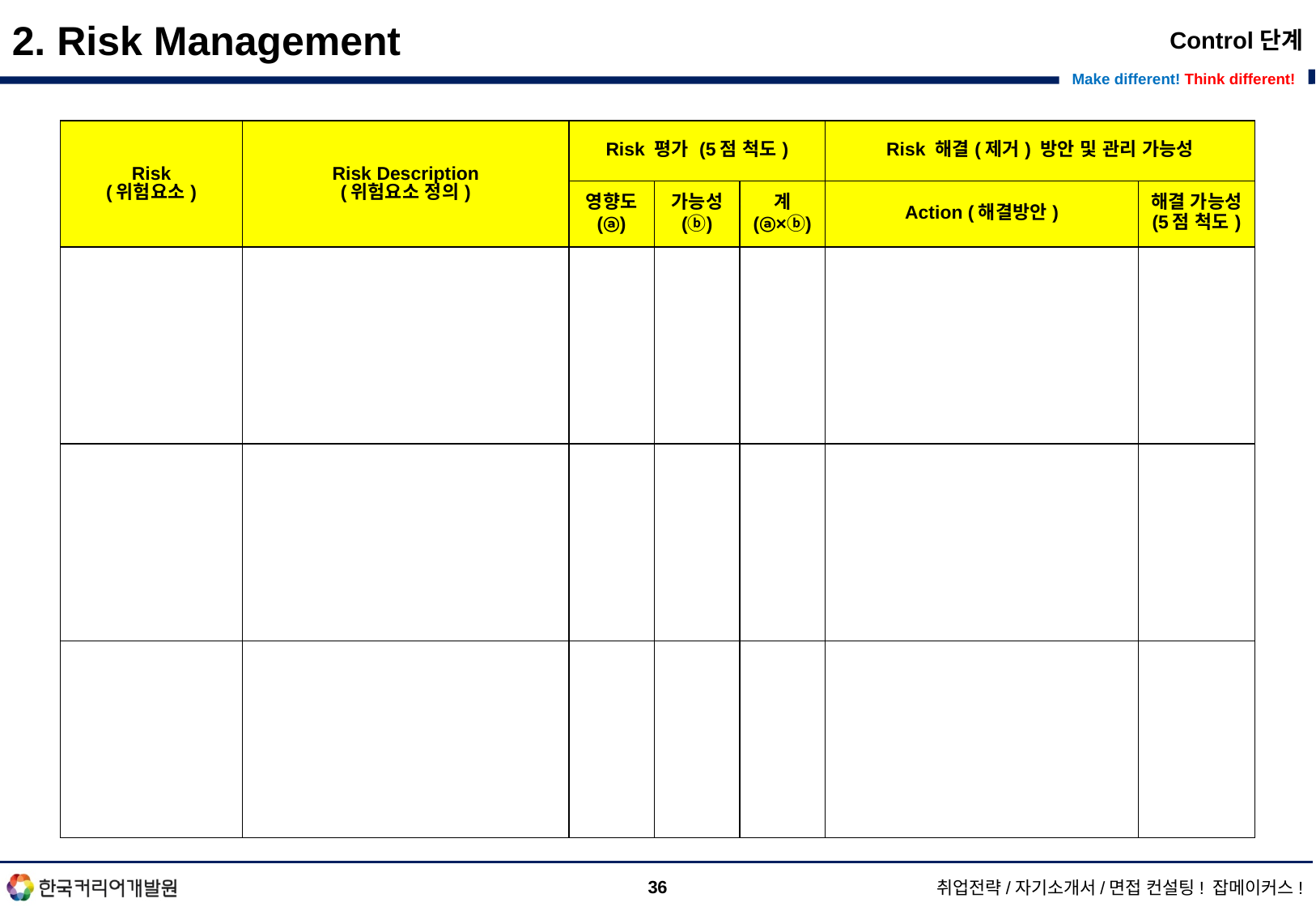

2. Risk Management
Control단계
| Risk (위험요소) | Risk Description (위험요소 정의) | Risk 평가 (5점 척도) |  |  | Risk 해결(제거) 방안 및 관리 가능성 |  |
| --- | --- | --- | --- | --- | --- | --- |
|  |  | 영향도 (ⓐ) | 가능성 (ⓑ) | 계 (ⓐ×ⓑ) | Action (해결방안) | 해결 가능성 (5점 척도) |
|  |  |  |  |  |  |  |
|  |  |  |  |  |  |  |
|  |  |  |  |  |  |  |